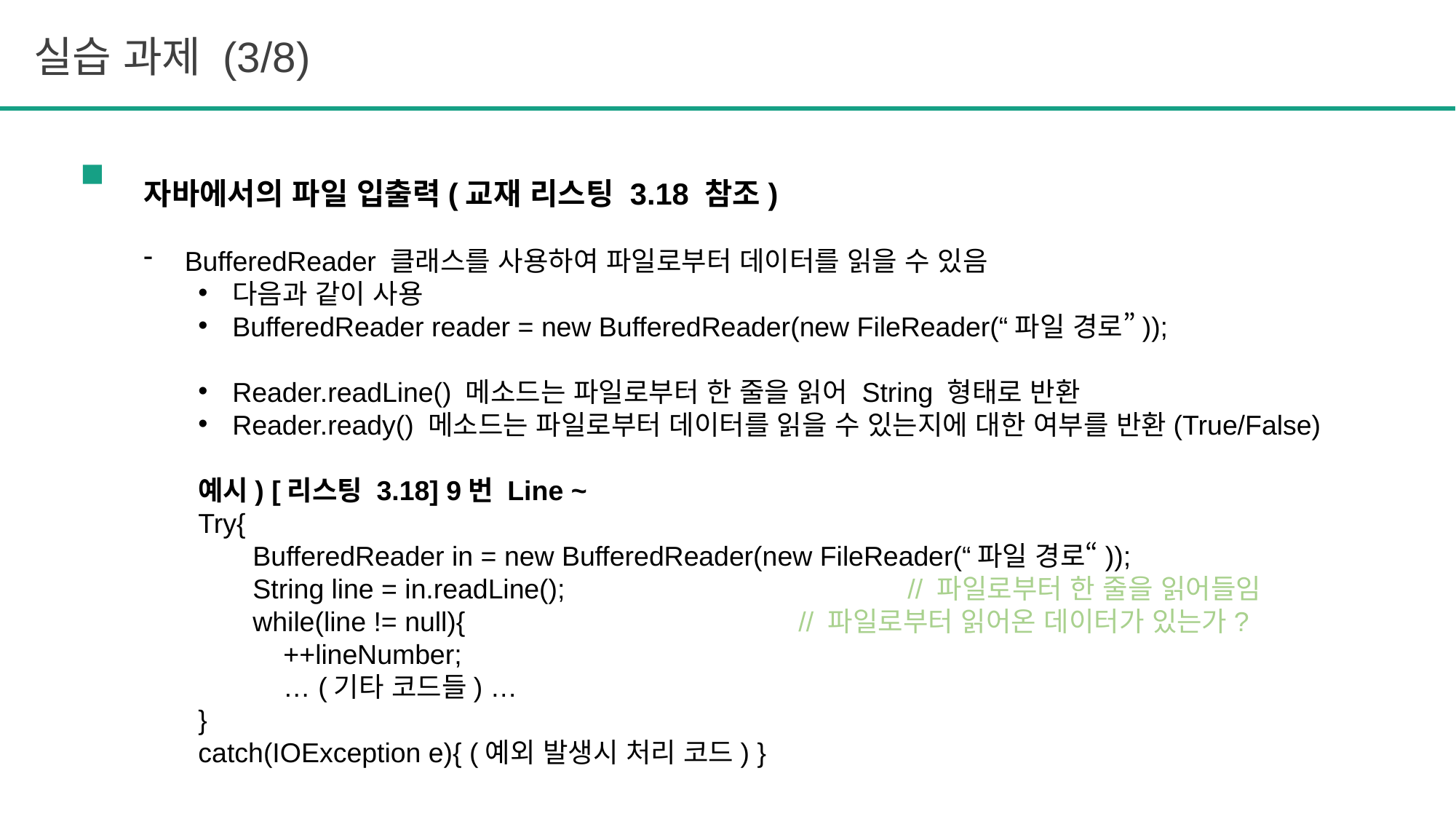

실습 과제 (3/8)
자바에서의 파일 입출력(교재 리스팅 3.18 참조)
BufferedReader 클래스를 사용하여 파일로부터 데이터를 읽을 수 있음
다음과 같이 사용
BufferedReader reader = new BufferedReader(new FileReader(“파일 경로”));

Reader.readLine() 메소드는 파일로부터 한 줄을 읽어 String 형태로 반환
Reader.ready() 메소드는 파일로부터 데이터를 읽을 수 있는지에 대한 여부를 반환(True/False)

예시) [리스팅 3.18] 9번 Line ~
Try{
BufferedReader in = new BufferedReader(new FileReader(“파일 경로“));
String line = in.readLine();				// 파일로부터 한 줄을 읽어들임
while(line != null){				// 파일로부터 읽어온 데이터가 있는가?
    ++lineNumber;
    … (기타 코드들) …
}
catch(IOException e){ (예외 발생시 처리 코드) }